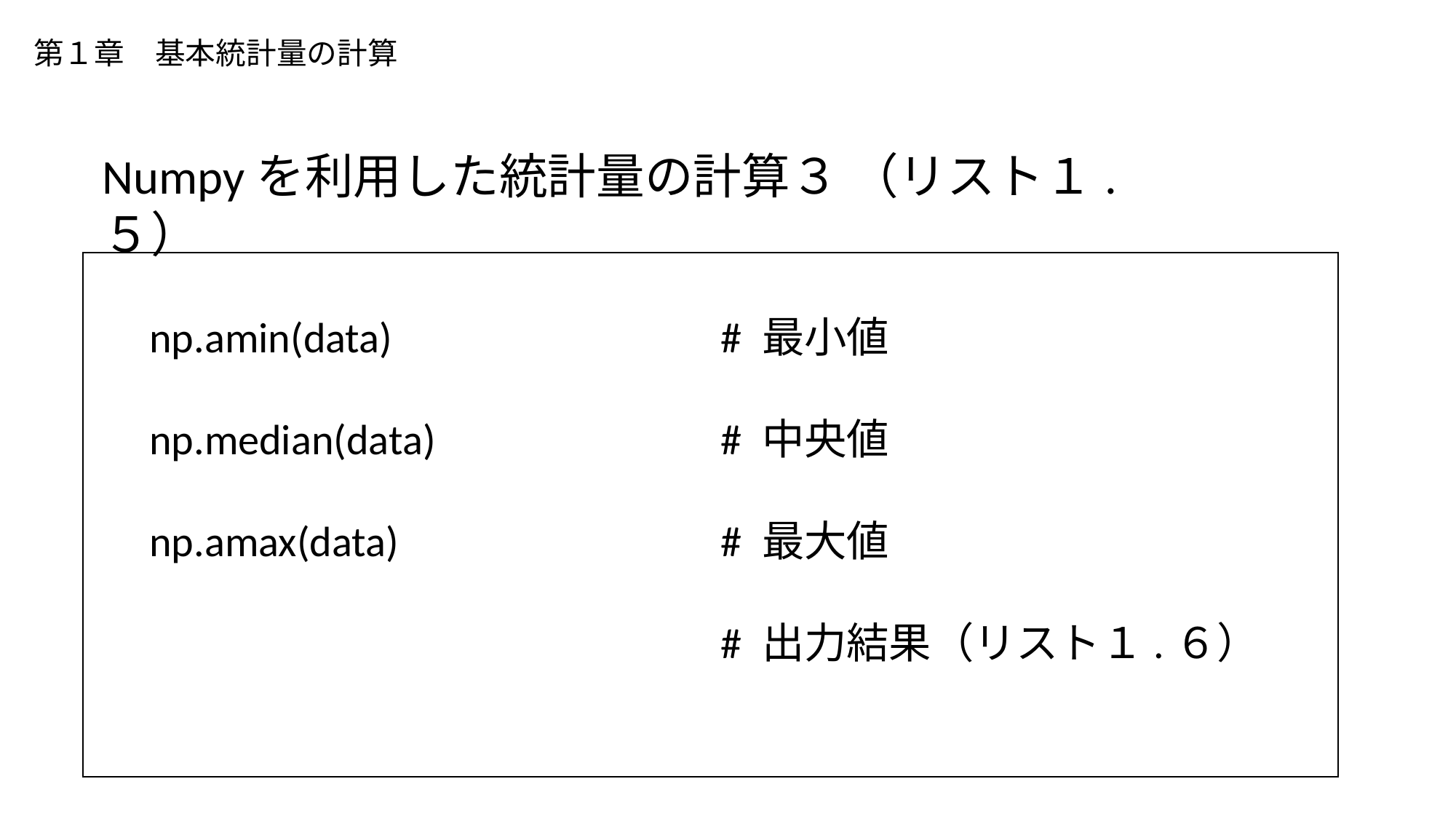

# 第１章　基本統計量の計算
Numpyを利用した統計量の計算３ （リスト１.５）

np.amin(data)

np.median(data)

np.amax(data)
# 最小値

# 中央値

# 最大値

# 出力結果（リスト１.６）